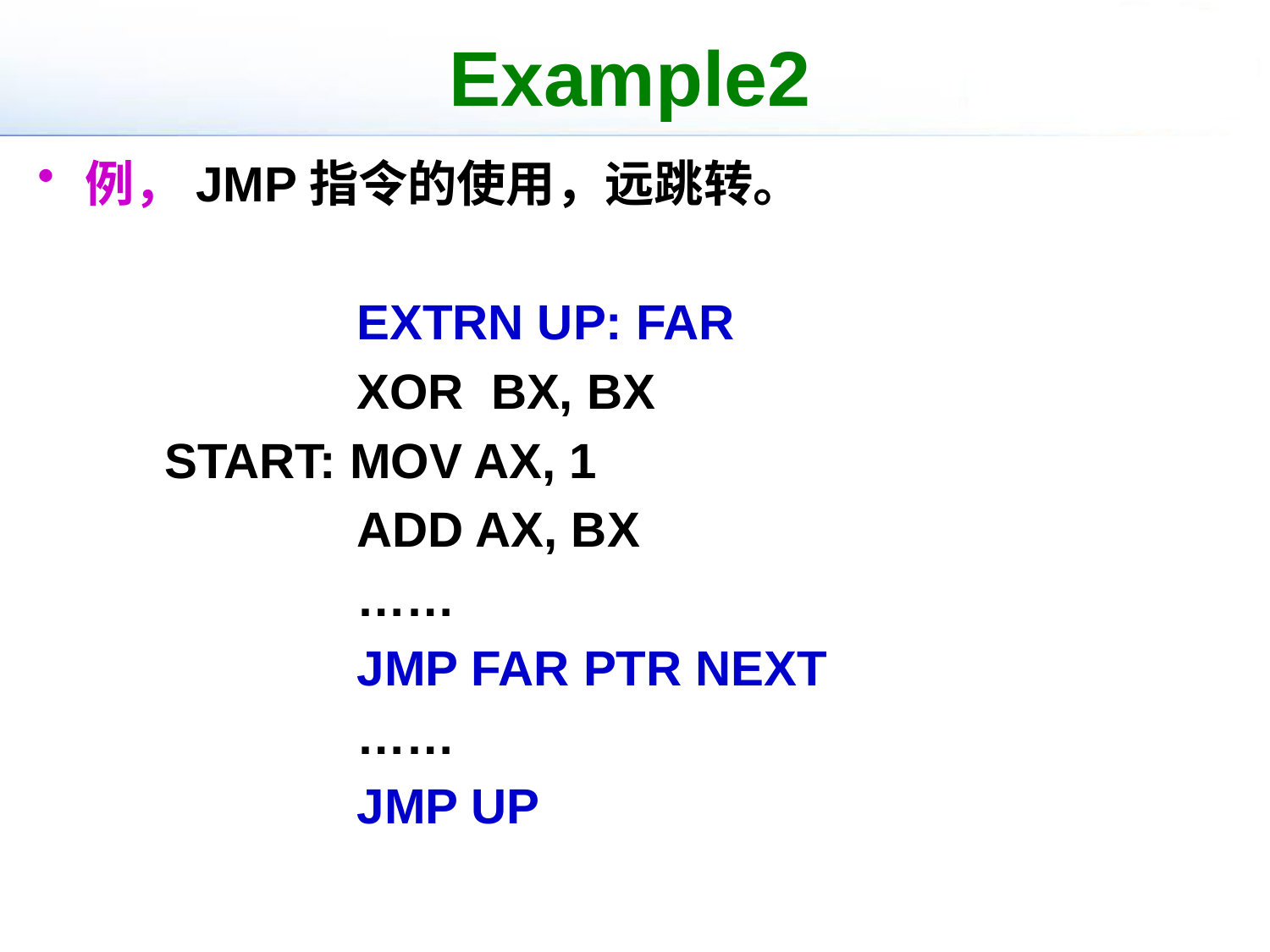

# Example2
例，JMP指令的使用，远跳转。

              EXTRN UP: FAR
              XOR  BX, BX
START: MOV AX, 1
              ADD AX, BX
              ……
              JMP FAR PTR NEXT
              ……
              JMP UP